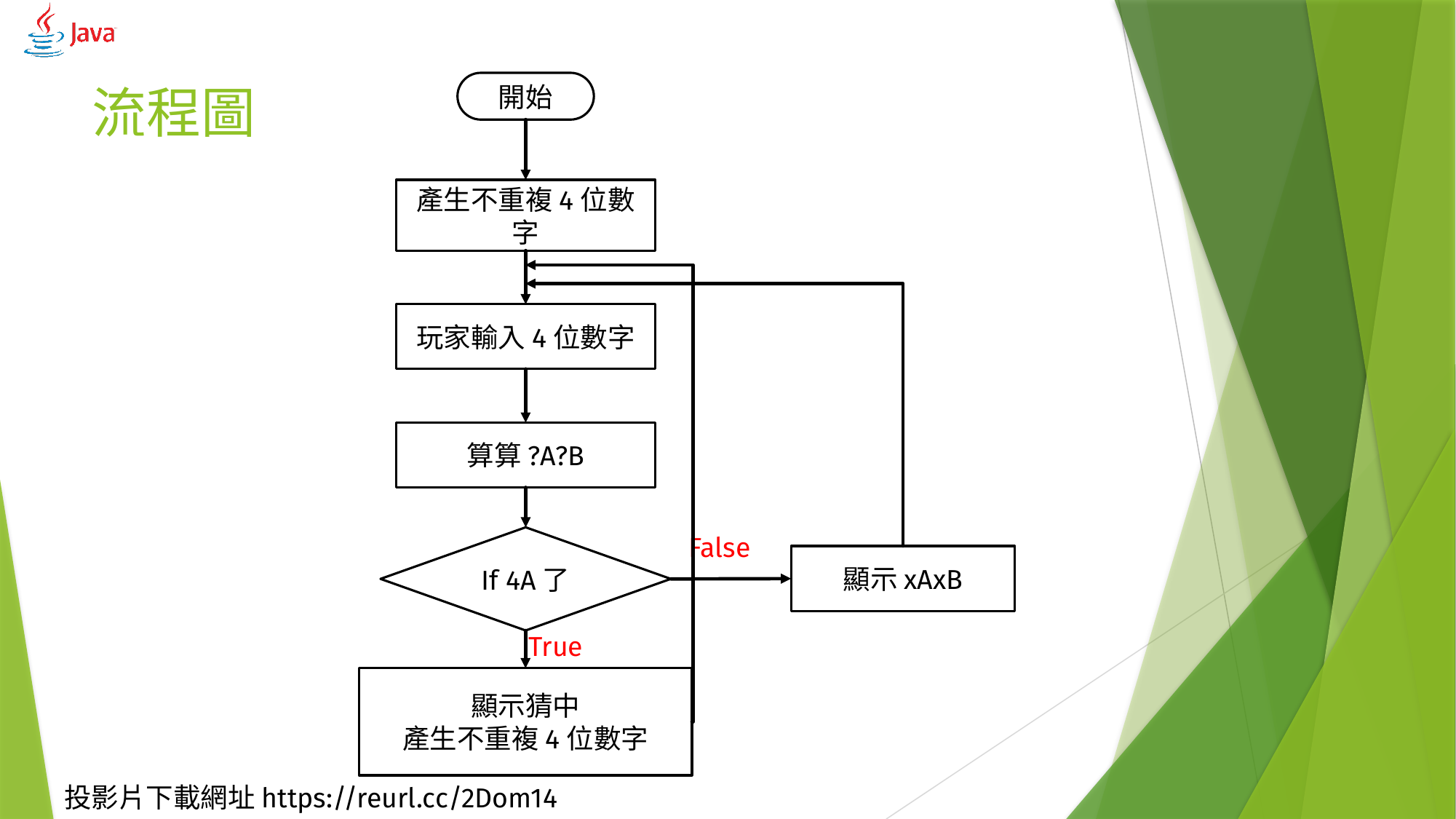

# 流程圖
開始
產生不重複4位數字

玩家輸入4位數字
算算?A?B
False
If 4A了
顯示xAxB
True
顯示猜中
產生不重複4位數字